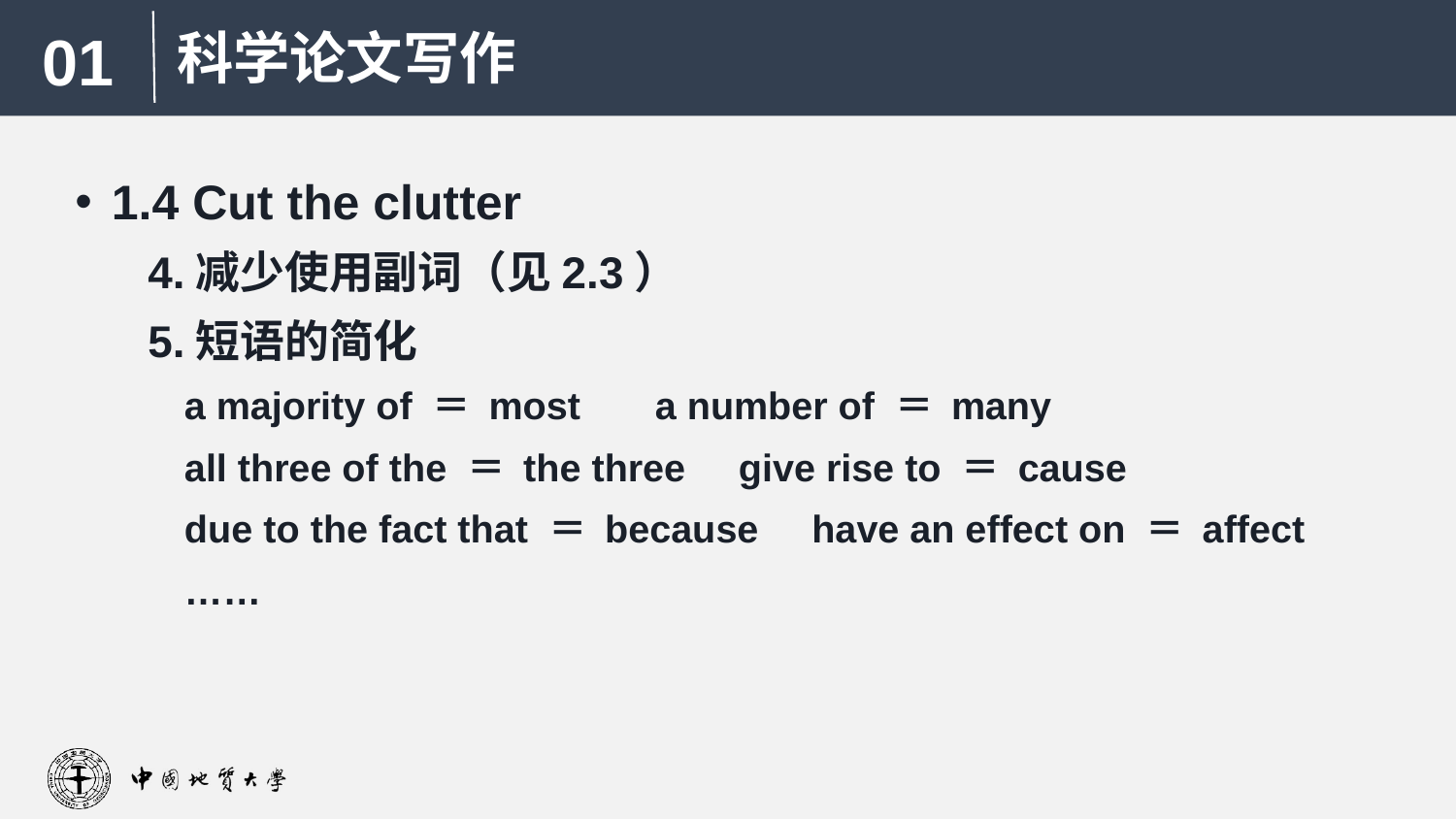

科学论文写作
01
1.4 Cut the clutter
4.减少使用副词（见2.3）
5.短语的简化
a majority of ＝ most       a number of ＝ many
all three of the ＝ the three     give rise to ＝ cause
due to the fact that ＝ because     have an effect on ＝ affect
……
8